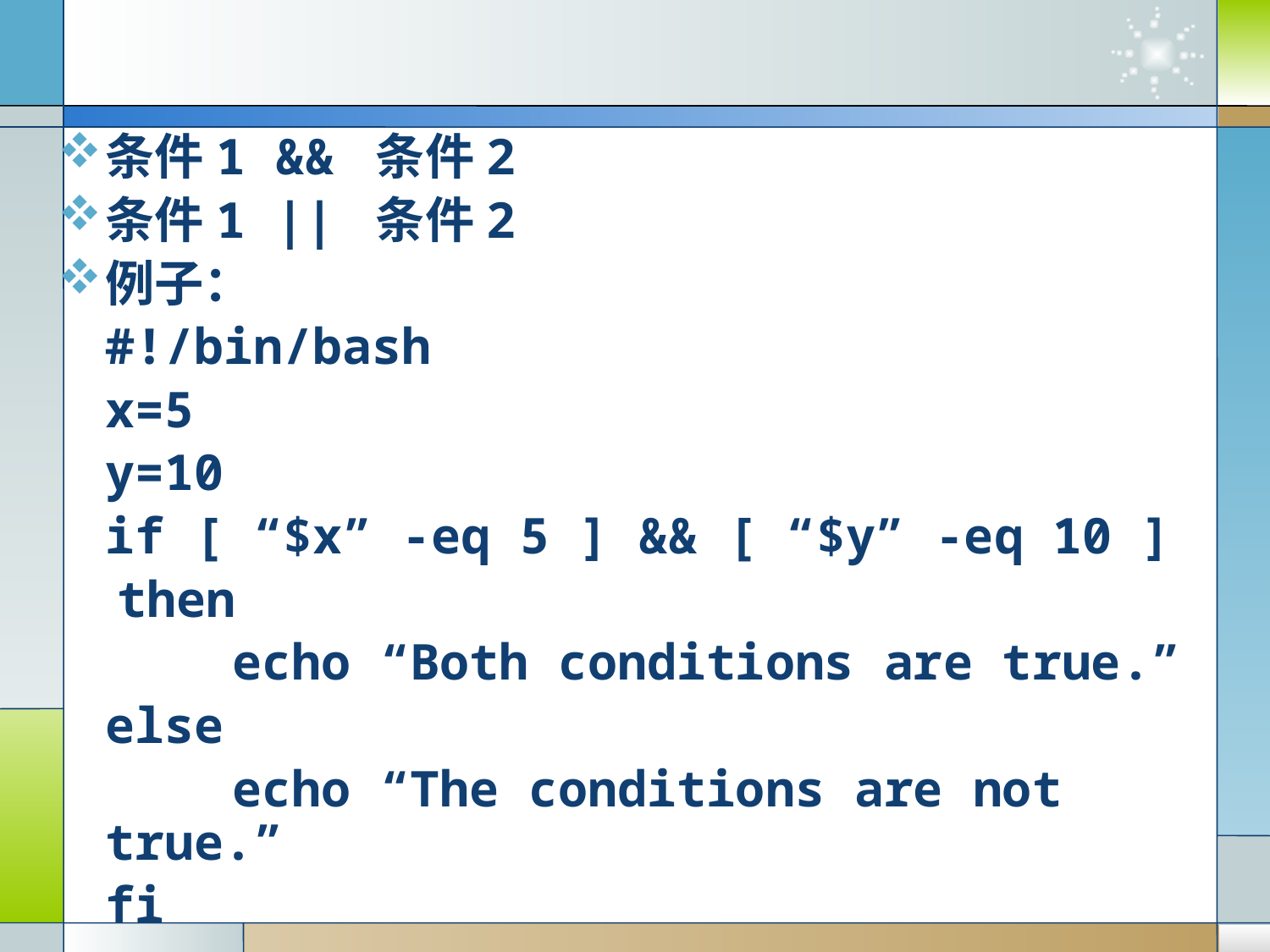

条件1 && 条件2
条件1 || 条件2
例子：
	#!/bin/bash
	x=5
	y=10
	if [ “$x” -eq 5 ] && [ “$y” -eq 10 ]
  then
		echo “Both conditions are true.”
	else
		echo “The conditions are not true.”
	fi